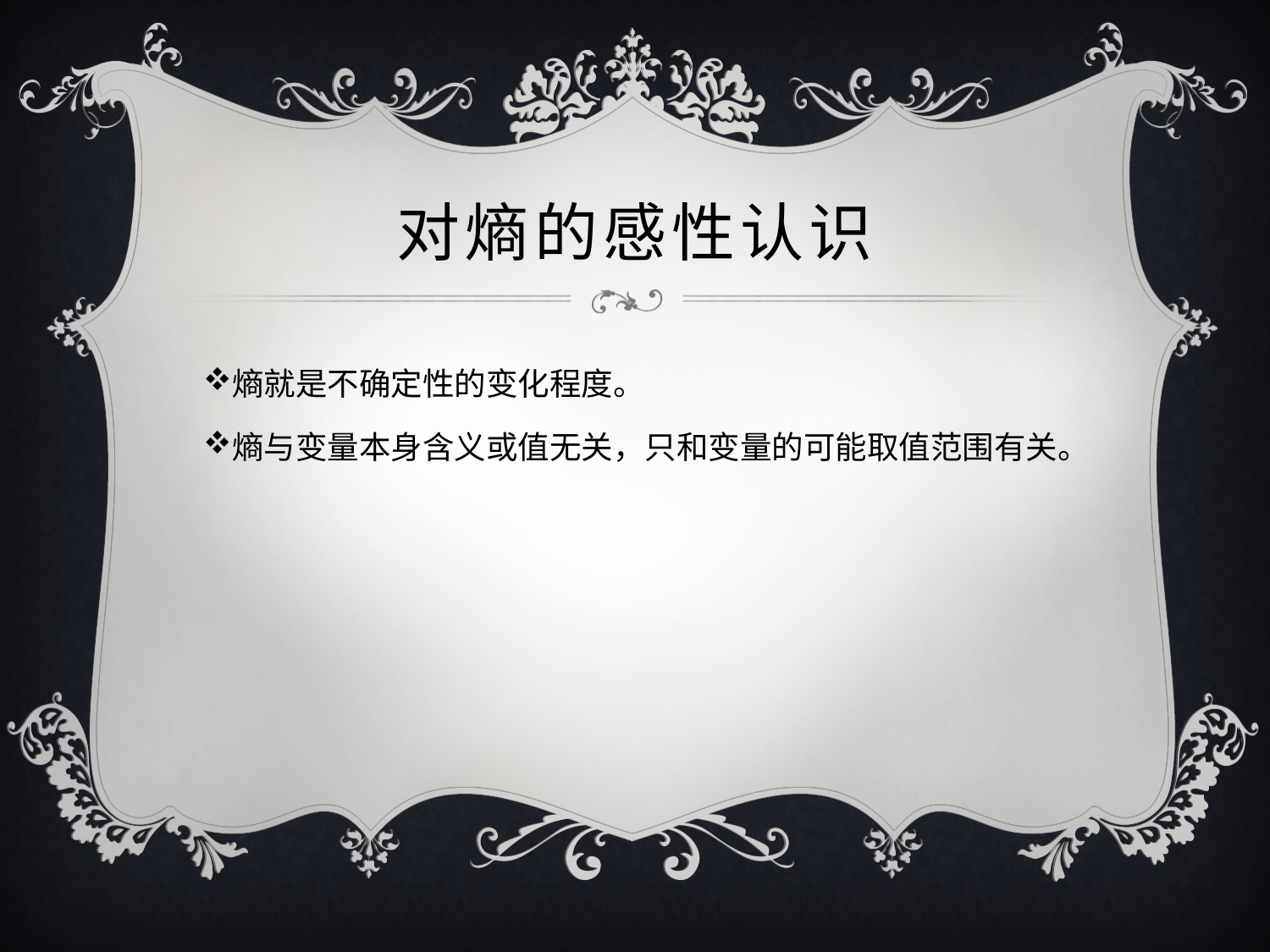

# 对熵的感性认识
熵就是不确定性的变化程度。
熵与变量本身含义或值无关，只和变量的可能取值范围有关。